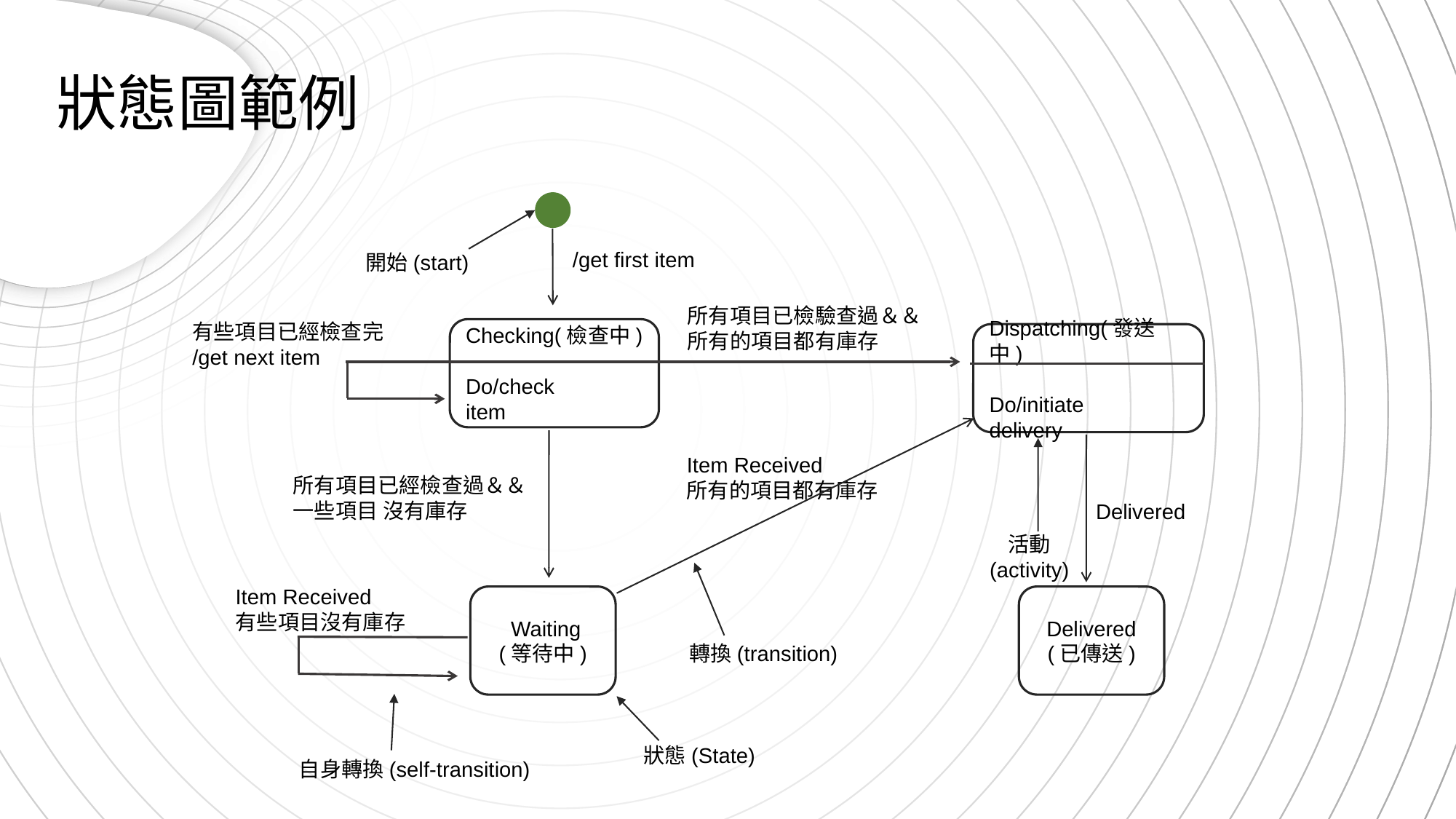

狀態圖範例

/get first item
開始(start)
所有項目已檢驗查過＆＆
所有的項目都有庫存
有些項目已經檢查完
/get next item
Checking(檢查中)

Do/check
item
Dispatching(發送中)

Do/initiate
delivery
Item Received
所有的項目都有庫存
所有項目已經檢查過＆＆
一些項目 沒有庫存
Delivered
活動
(activity)
Item Received
有些項目沒有庫存
 Waiting
(等待中)
Delivered
(已傳送)
轉換(transition)
狀態(State)
自身轉換(self-transition)